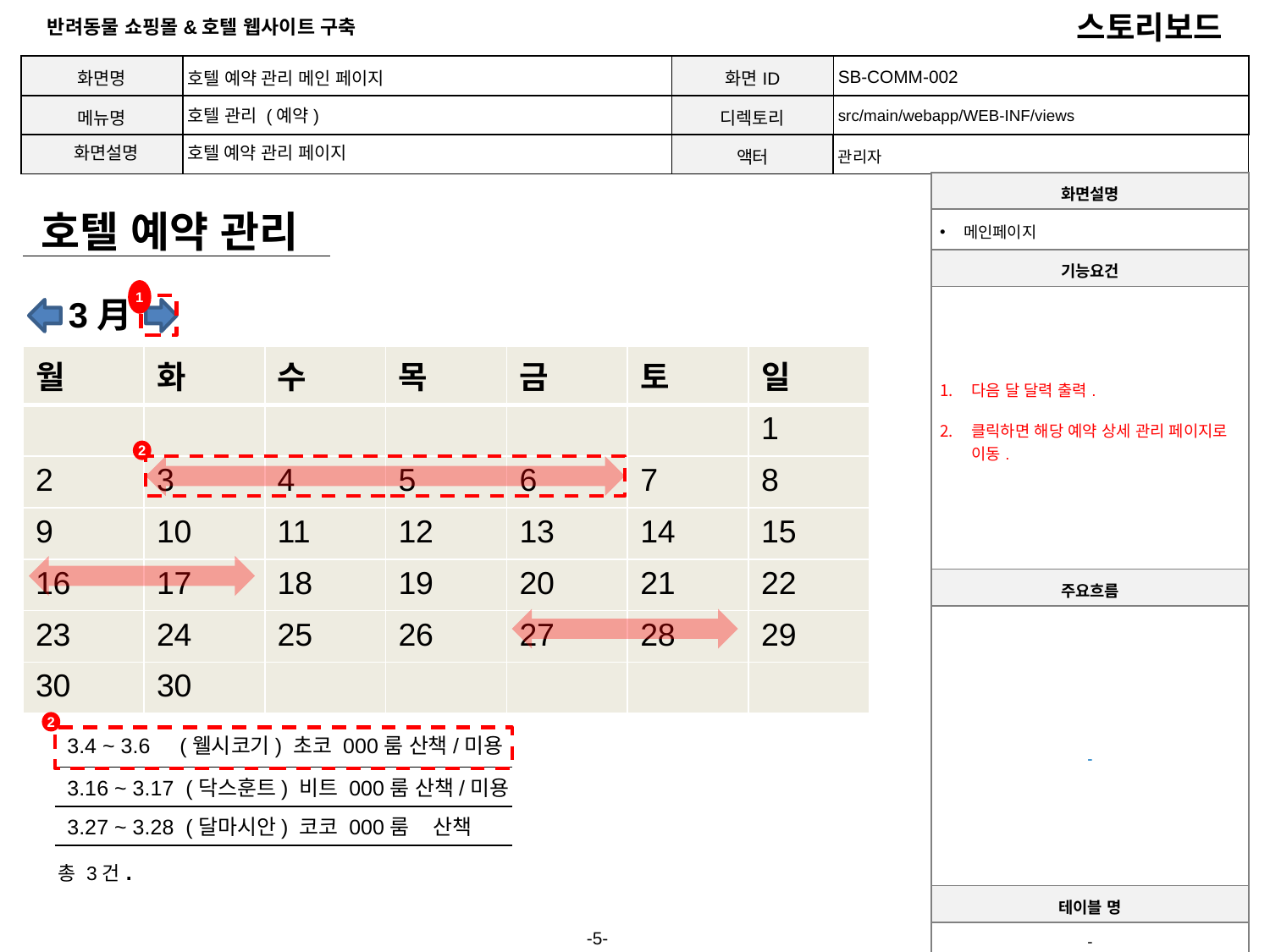

1
| 화면명 | 호텔 예약 관리 메인 페이지 | 화면ID | SB-COMM-002 |
| --- | --- | --- | --- |
| 메뉴명 | 호텔 관리 (예약) | 디렉토리 | src/main/webapp/WEB-INF/views |
| 화면설명 | 호텔 예약 관리 페이지 | 액터 | 관리자 |

| 화면설명 |
| --- |
| 메인페이지 |
| 기능요건 |
| 다음 달 달력 출력. 클릭하면 해당 예약 상세 관리 페이지로 이동. |
| 주요흐름 |
| - |
호텔 예약 관리
1
3月

| 월 | 화 | 수 | 목 | 금 | 토 | 일 |
| --- | --- | --- | --- | --- | --- | --- |
|  |  |  |  |  |  | 1 |
| 2 | 3 | 4 | 5 | 6 | 7 | 8 |
| 9 | 10 | 11 | 12 | 13 | 14 | 15 |
| 16 | 17 | 18 | 19 | 20 | 21 | 22 |
| 23 | 24 | 25 | 26 | 27 | 28 | 29 |
| 30 | 30 |  |  |  |  |  |
2

2
3.4 ~ 3.6     (웰시코기) 초코 000룸 산책/미용

3.16 ~ 3.17  (닥스훈트) 비트 000룸 산책/미용
3.27 ~ 3.28  (달마시안) 코코 000룸    산책
총 3건.
| 테이블 명 |
| --- |
| - |